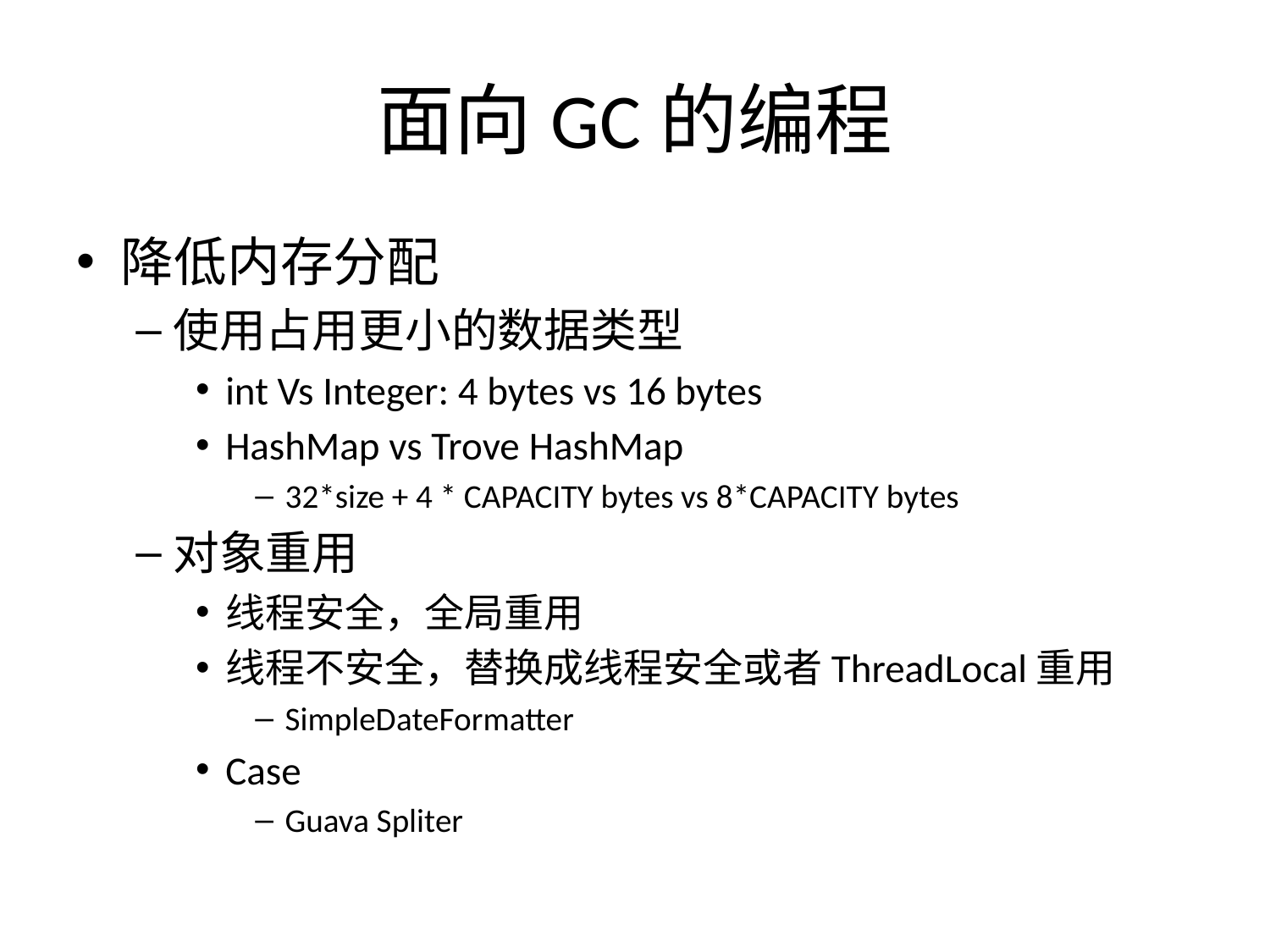

# 面向GC的编程
降低内存分配
使用占用更小的数据类型
int Vs Integer: 4 bytes vs 16 bytes
HashMap vs Trove HashMap
32*size + 4 * CAPACITY bytes vs 8*CAPACITY bytes
对象重用
线程安全，全局重用
线程不安全，替换成线程安全或者ThreadLocal重用
SimpleDateFormatter
Case
Guava Spliter